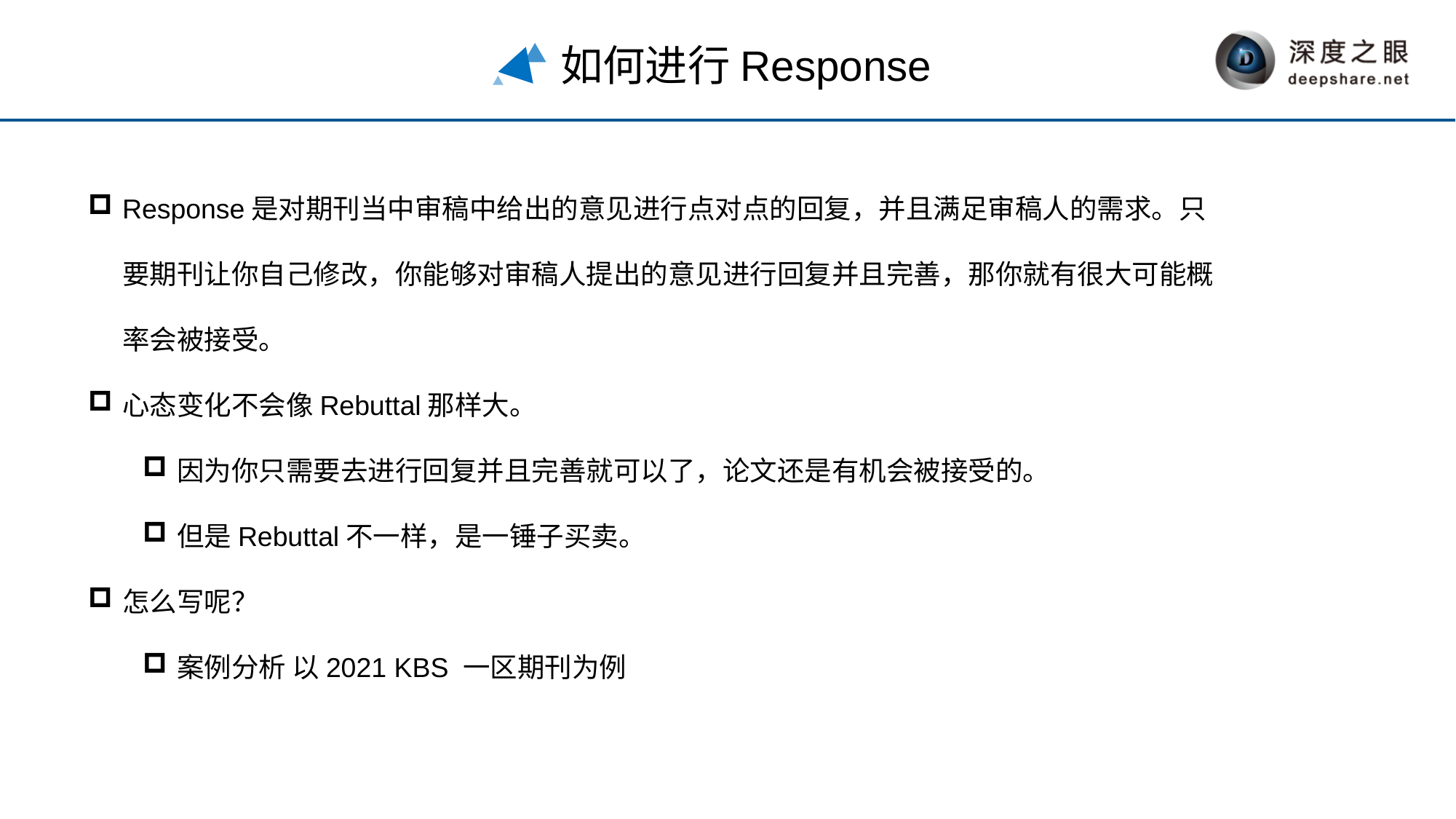

如何进行Response

Response是对期刊当中审稿中给出的意见进行点对点的回复，并且满足审稿人的需求。只要期刊让你自己修改，你能够对审稿人提出的意见进行回复并且完善，那你就有很大可能概率会被接受。
心态变化不会像Rebuttal那样大。
因为你只需要去进行回复并且完善就可以了，论文还是有机会被接受的。
但是Rebuttal不一样，是一锤子买卖。
怎么写呢？
案例分析 以2021 KBS 一区期刊为例